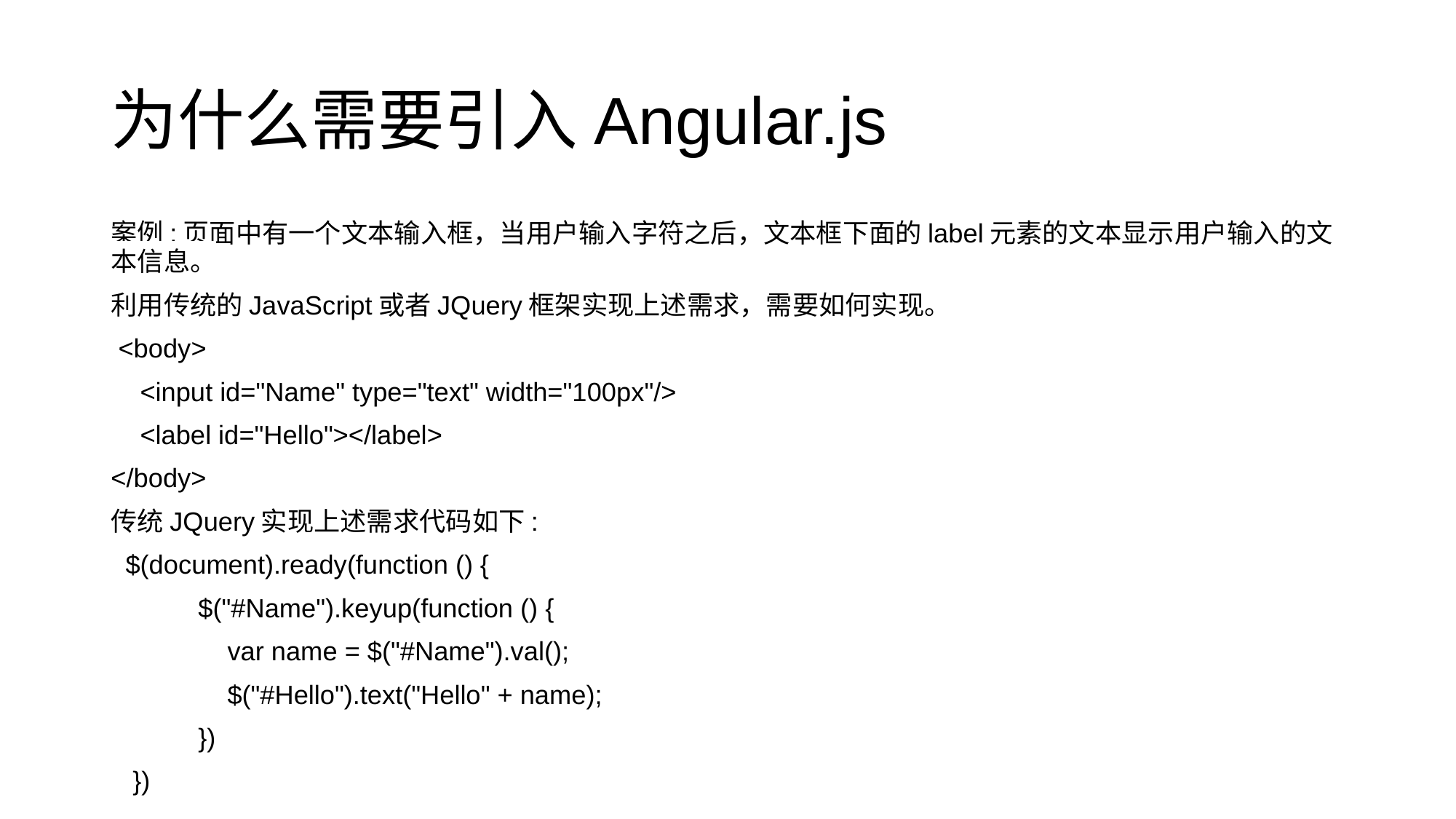

# 为什么需要引入Angular.js
案例:页面中有一个文本输入框，当用户输入字符之后，文本框下面的label元素的文本显示用户输入的文本信息。
利用传统的JavaScript或者JQuery框架实现上述需求，需要如何实现。
 <body>
    <input id="Name" type="text" width="100px"/>
    <label id="Hello"></label>
</body>
传统JQuery实现上述需求代码如下:
  $(document).ready(function () {
            $("#Name").keyup(function () {
                var name = $("#Name").val();
                $("#Hello").text("Hello" + name);
            })
   })